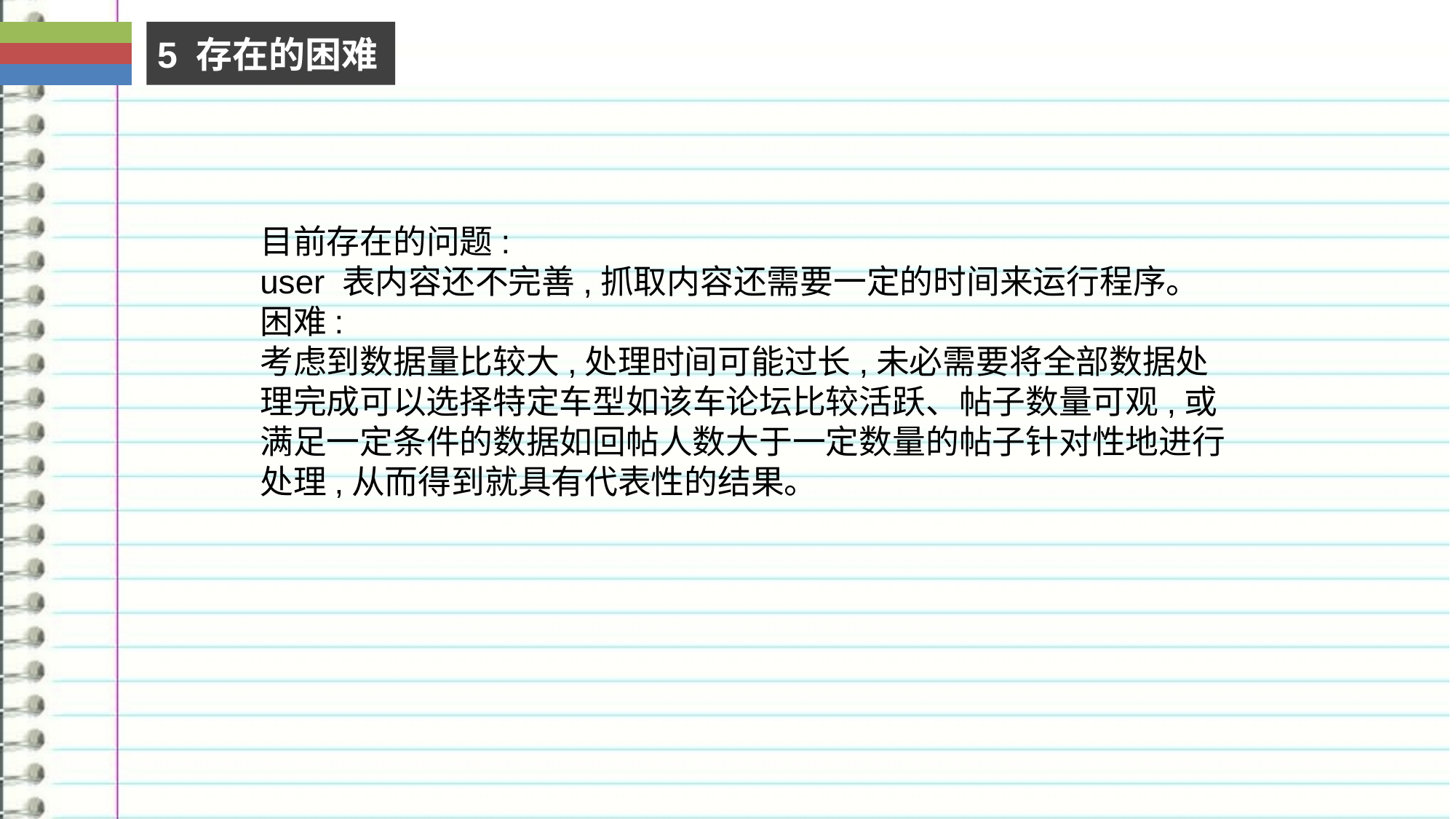

5 存在的困难
目前存在的问题:
user 表内容还不完善,抓取内容还需要一定的时间来运行程序。
困难:
考虑到数据量比较大,处理时间可能过长,未必需要将全部数据处理完成可以选择特定车型如该车论坛比较活跃、帖子数量可观,或满足一定条件的数据如回帖人数大于一定数量的帖子针对性地进行处理,从而得到就具有代表性的结果。